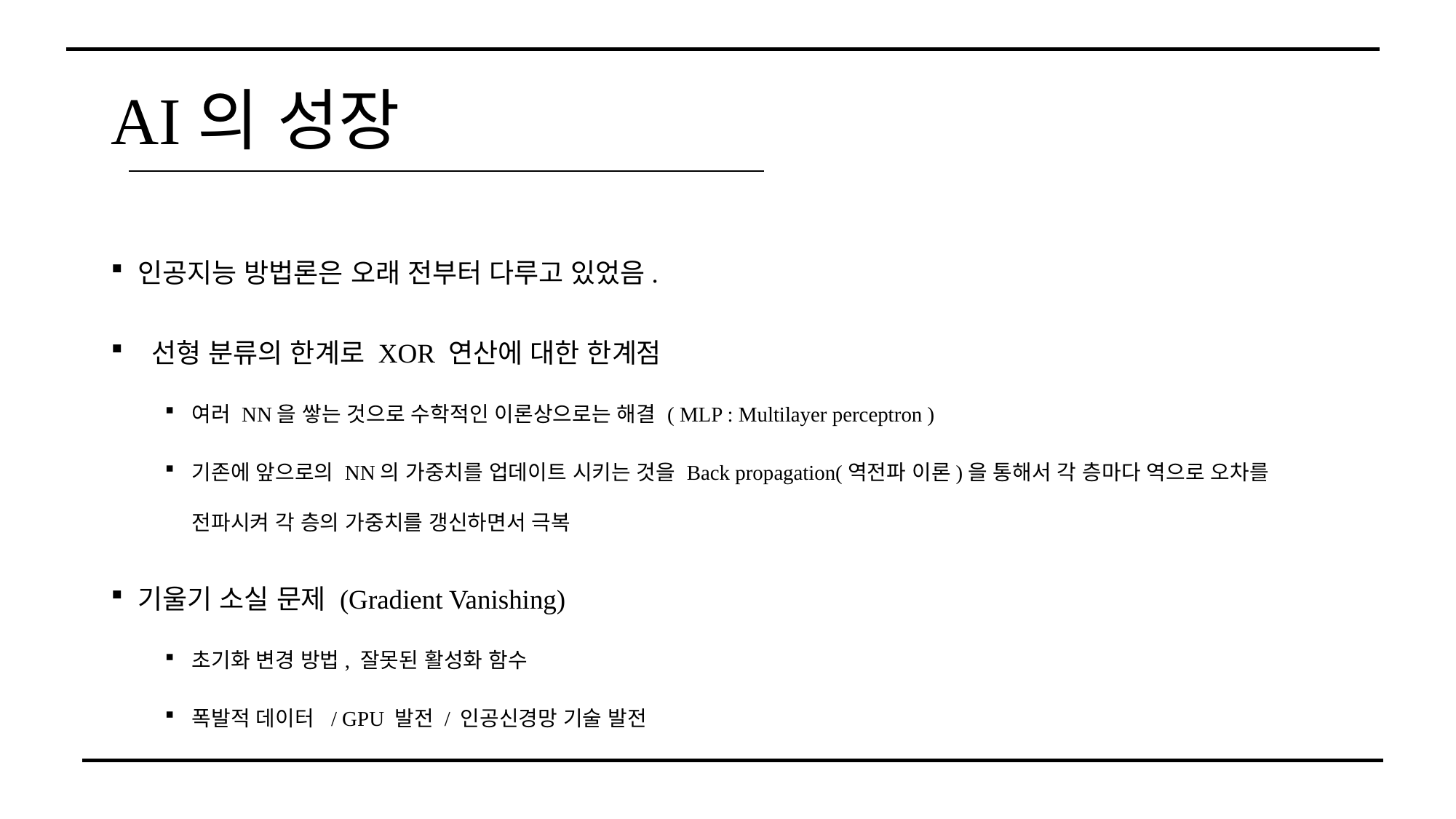

# AI의 성장
인공지능 방법론은 오래 전부터 다루고 있었음.
 선형 분류의 한계로 XOR 연산에 대한 한계점
여러 NN을 쌓는 것으로 수학적인 이론상으로는 해결 ( MLP : Multilayer perceptron )
기존에 앞으로의 NN의 가중치를 업데이트 시키는 것을 Back propagation(역전파 이론)을 통해서 각 층마다 역으로 오차를 전파시켜 각 층의 가중치를 갱신하면서 극복
기울기 소실 문제 (Gradient Vanishing)
초기화 변경 방법, 잘못된 활성화 함수
폭발적 데이터  / GPU 발전 / 인공신경망 기술 발전